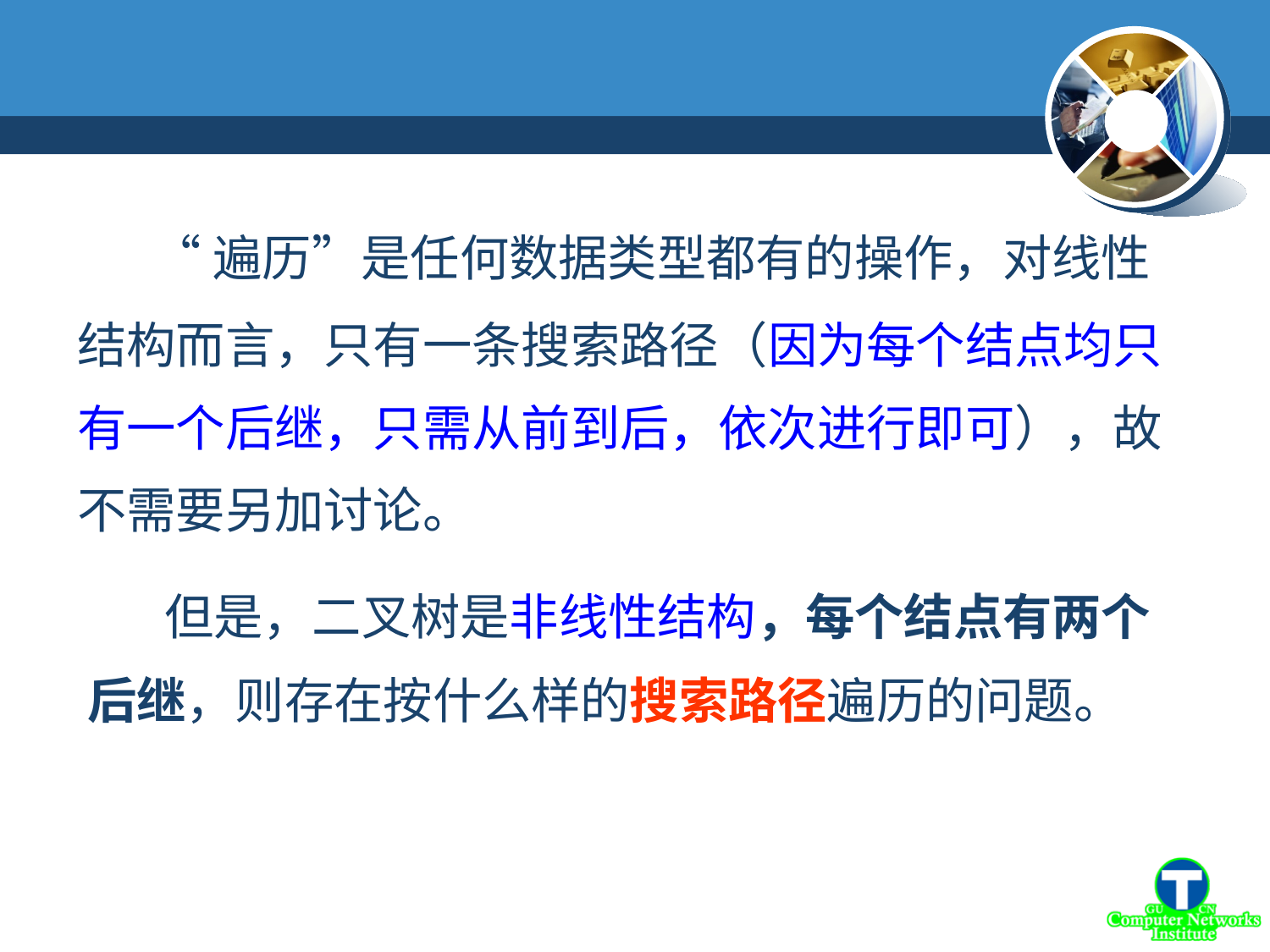

“遍历”是任何数据类型都有的操作，对线性结构而言，只有一条搜索路径（因为每个结点均只有一个后继，只需从前到后，依次进行即可），故不需要另加讨论。
     但是，二叉树是非线性结构，每个结点有两个后继，则存在按什么样的搜索路径遍历的问题。
48